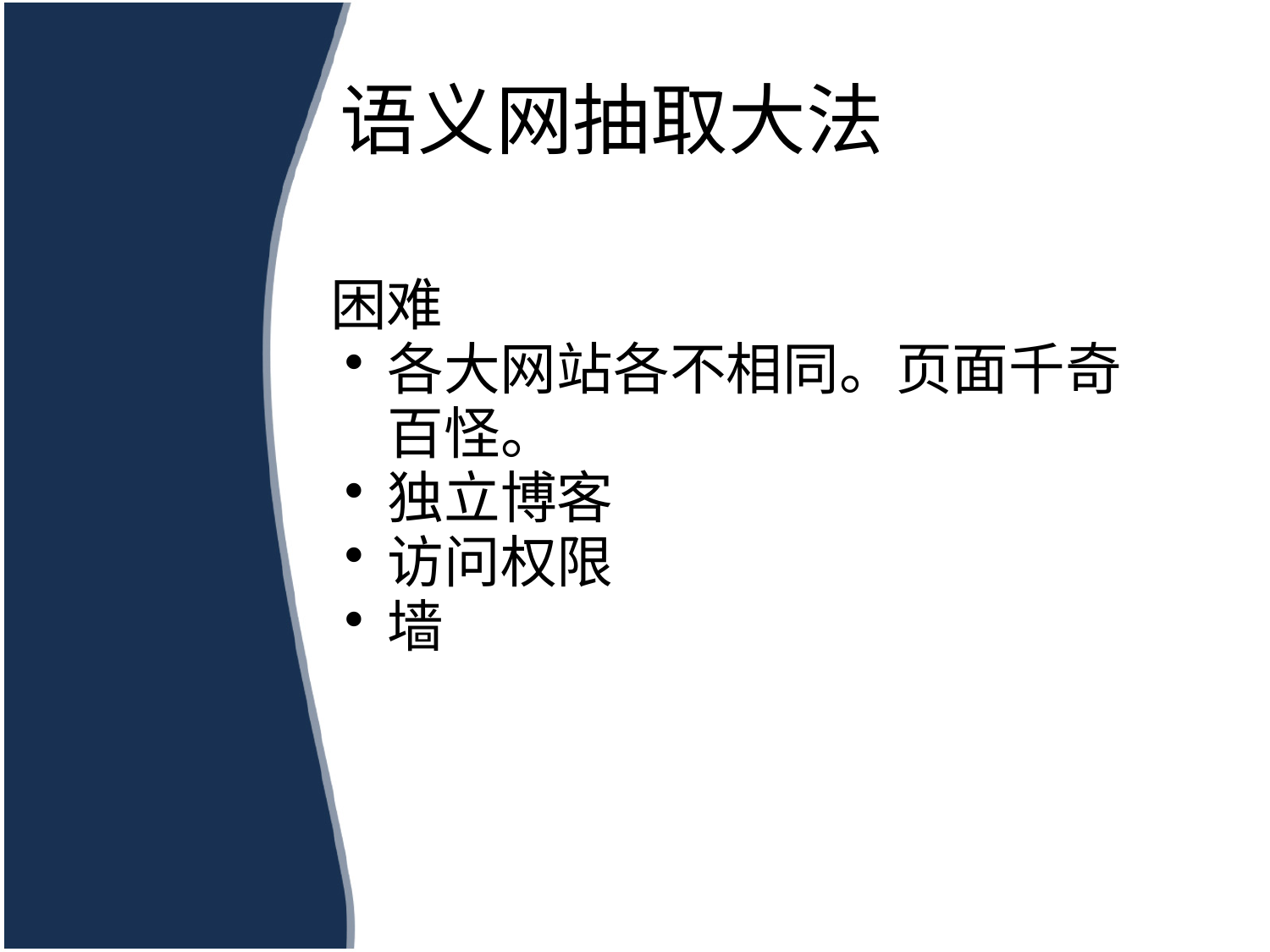

# 语义网抽取大法
困难
各大网站各不相同。页面千奇百怪。
独立博客
访问权限
墙